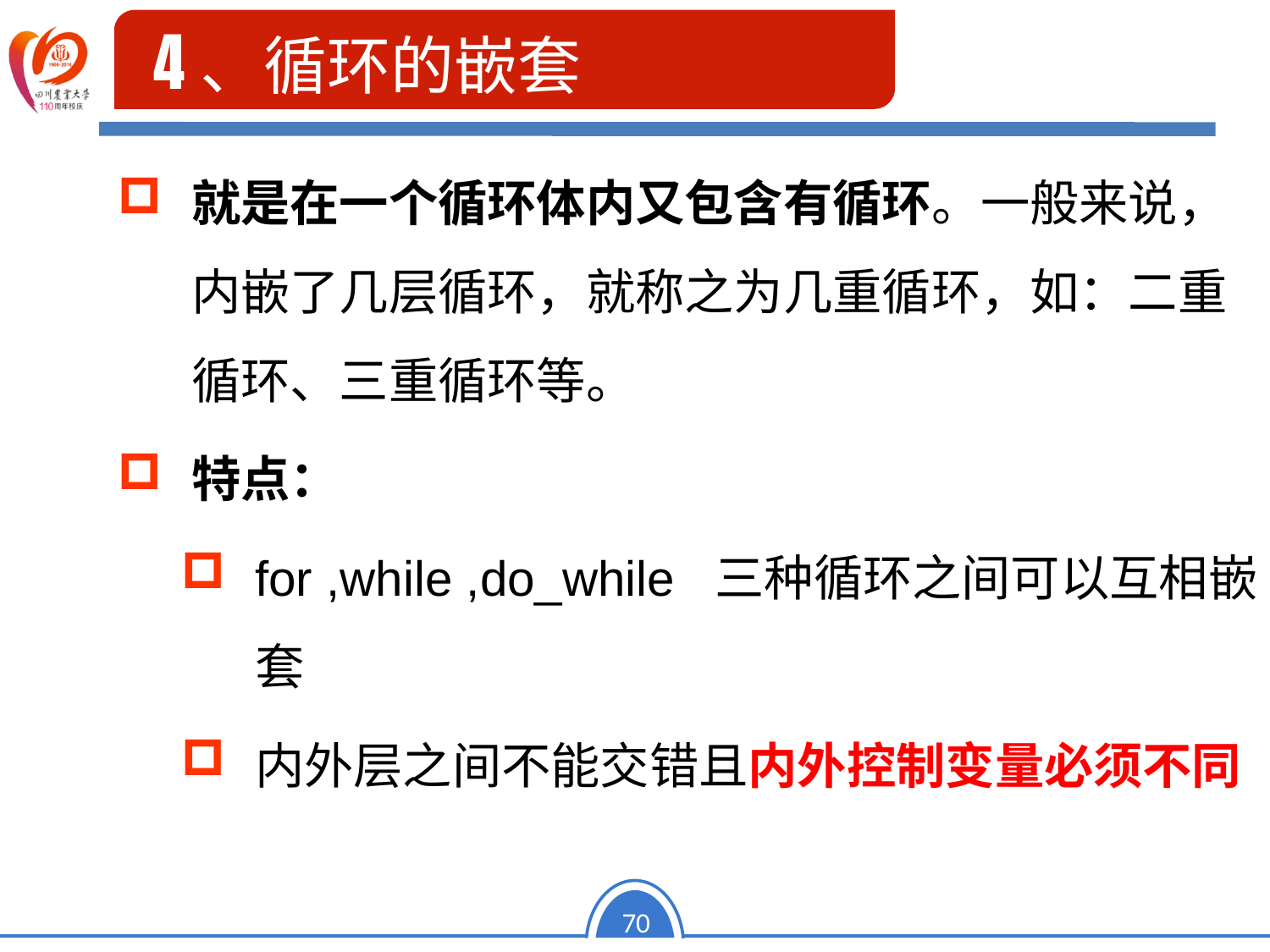

4、循环的嵌套
就是在一个循环体内又包含有循环。一般来说，内嵌了几层循环，就称之为几重循环，如：二重循环、三重循环等。
特点：
for ,while ,do_while  三种循环之间可以互相嵌套
内外层之间不能交错且内外控制变量必须不同